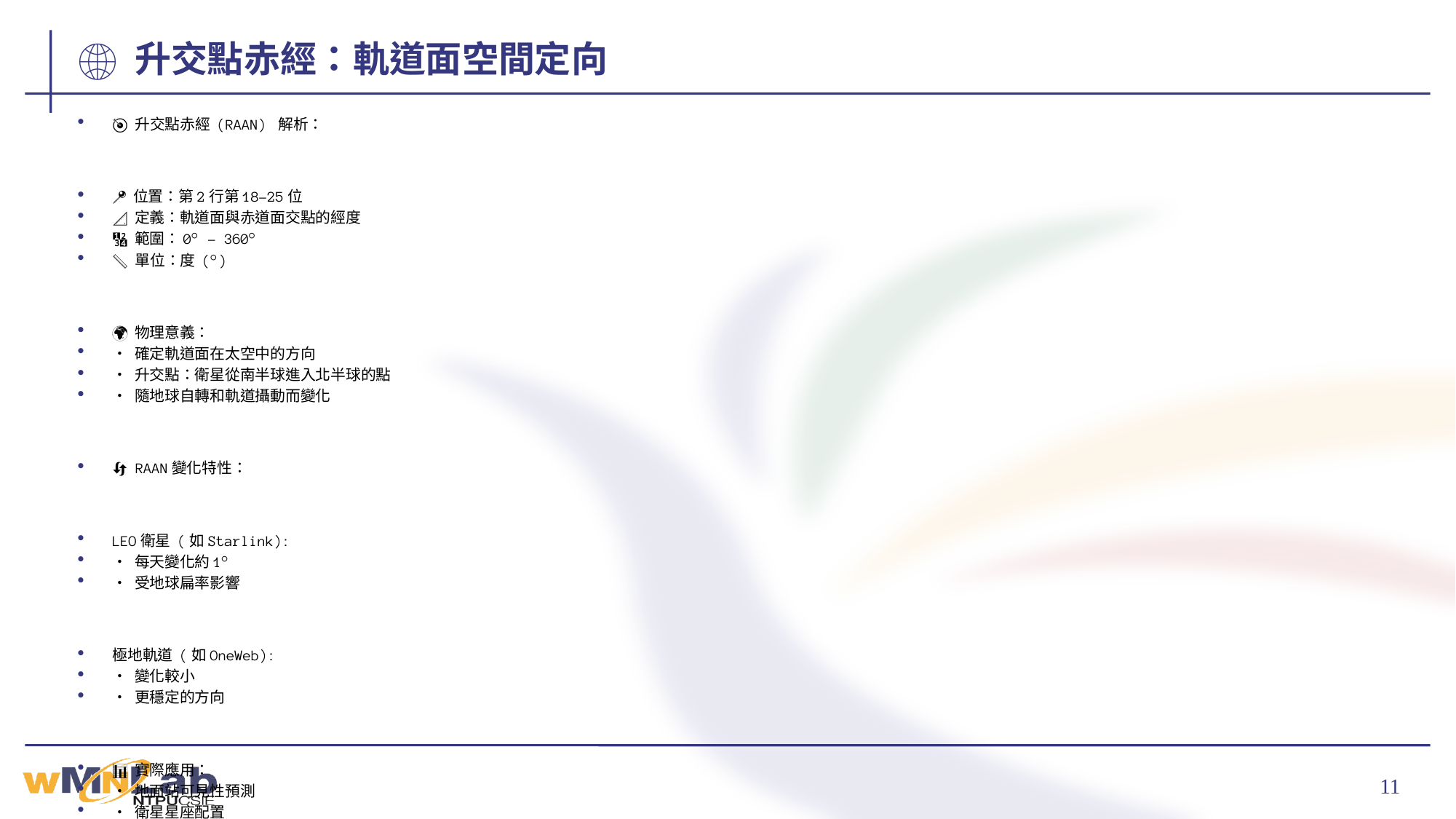

# 🌐 升交點赤經：軌道面空間定向
🎯 升交點赤經 (RAAN) 解析：

📍 位置：第2行第18-25位
📐 定義：軌道面與赤道面交點的經度
🔢 範圍：0° - 360°
📏 單位：度 (°)

🌍 物理意義：
• 確定軌道面在太空中的方向
• 升交點：衛星從南半球進入北半球的點
• 隨地球自轉和軌道攝動而變化

🔄 RAAN變化特性：

LEO衛星 (如Starlink):
• 每天變化約1°
• 受地球扁率影響

極地軌道 (如OneWeb):
• 變化較小
• 更穩定的方向

📊 實際應用：
• 地面站可見性預測
• 衛星星座配置
• 覆蓋區域計算

💻 解析程式：
```python
raan = float(line2[17:25])
print(f"升交點赤經: {raan}°")
```